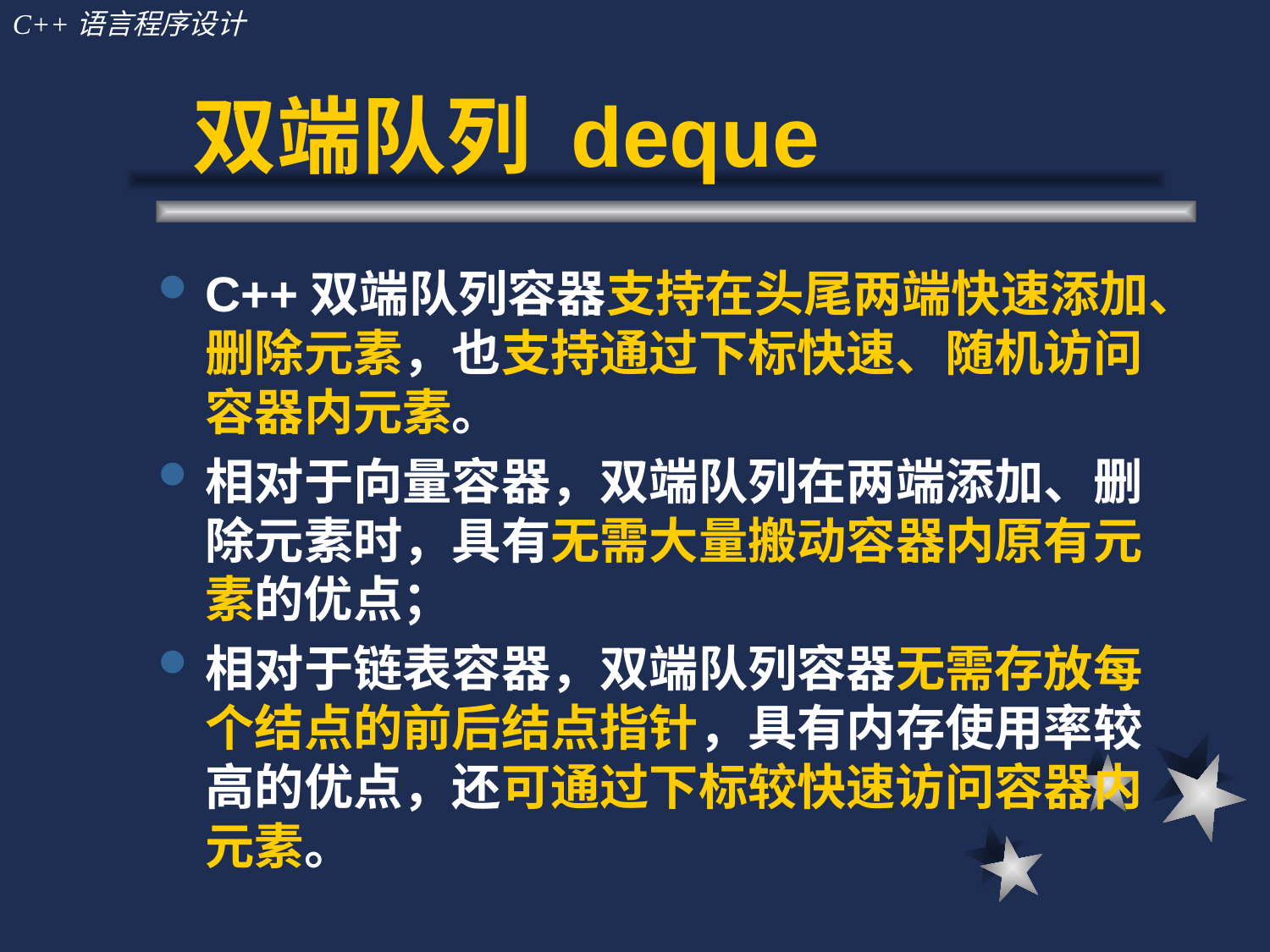

# 双端队列 deque
C++双端队列容器支持在头尾两端快速添加、删除元素，也支持通过下标快速、随机访问容器内元素。
相对于向量容器，双端队列在两端添加、删除元素时，具有无需大量搬动容器内原有元素的优点；
相对于链表容器，双端队列容器无需存放每个结点的前后结点指针，具有内存使用率较高的优点，还可通过下标较快速访问容器内元素。